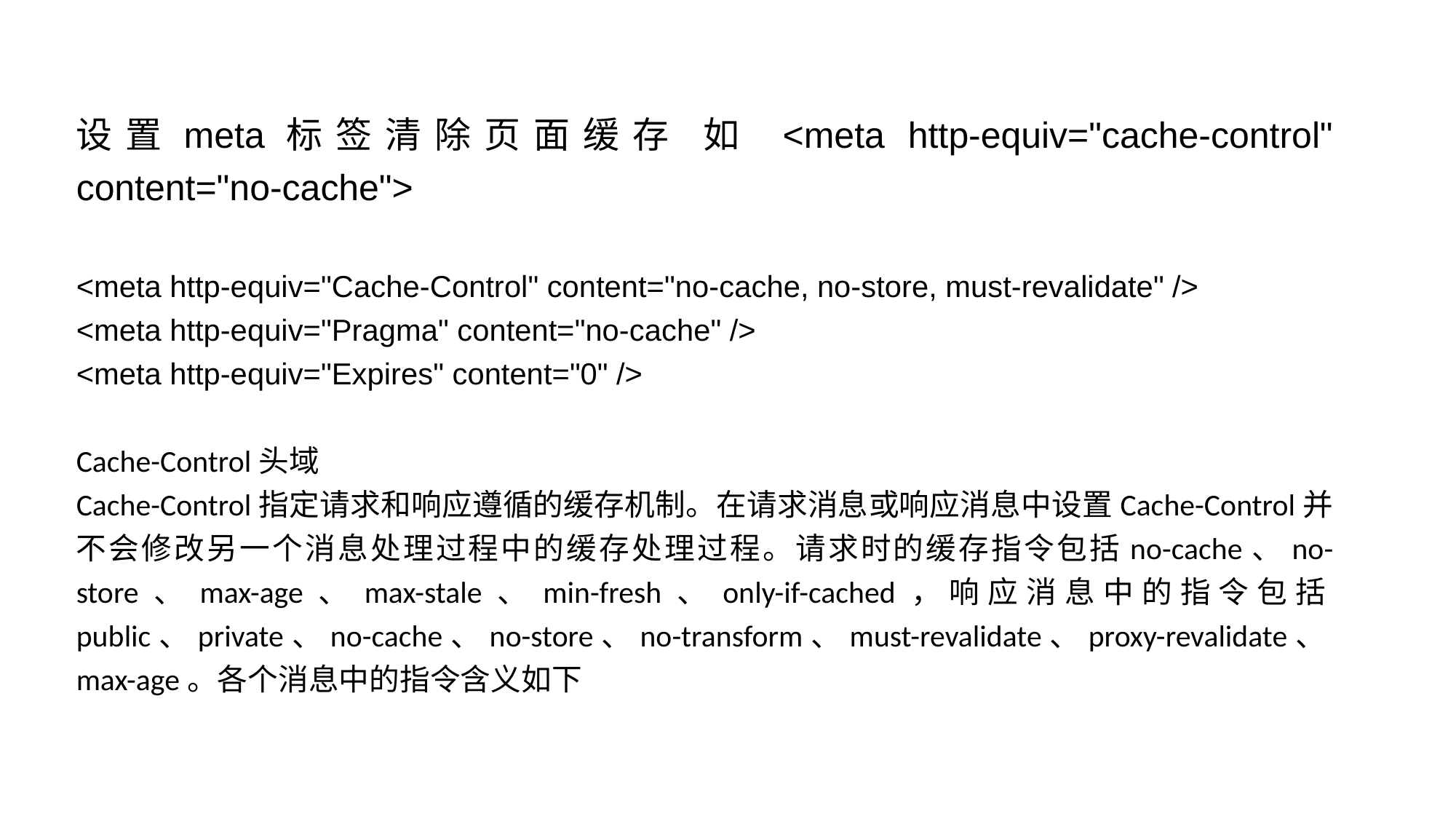

# 内容提要
设置meta标签清除页面缓存 如 <meta http-equiv="cache-control" content="no-cache">

<meta http-equiv="Cache-Control" content="no-cache, no-store, must-revalidate" />
<meta http-equiv="Pragma" content="no-cache" />
<meta http-equiv="Expires" content="0" />

Cache-Control头域
Cache-Control指定请求和响应遵循的缓存机制。在请求消息或响应消息中设置Cache-Control并不会修改另一个消息处理过程中的缓存处理过程。请求时的缓存指令包括no-cache、no-store、max-age、max-stale、min-fresh、only-if-cached，响应消息中的指令包括public、private、no-cache、no-store、no-transform、must-revalidate、proxy-revalidate、max-age。各个消息中的指令含义如下